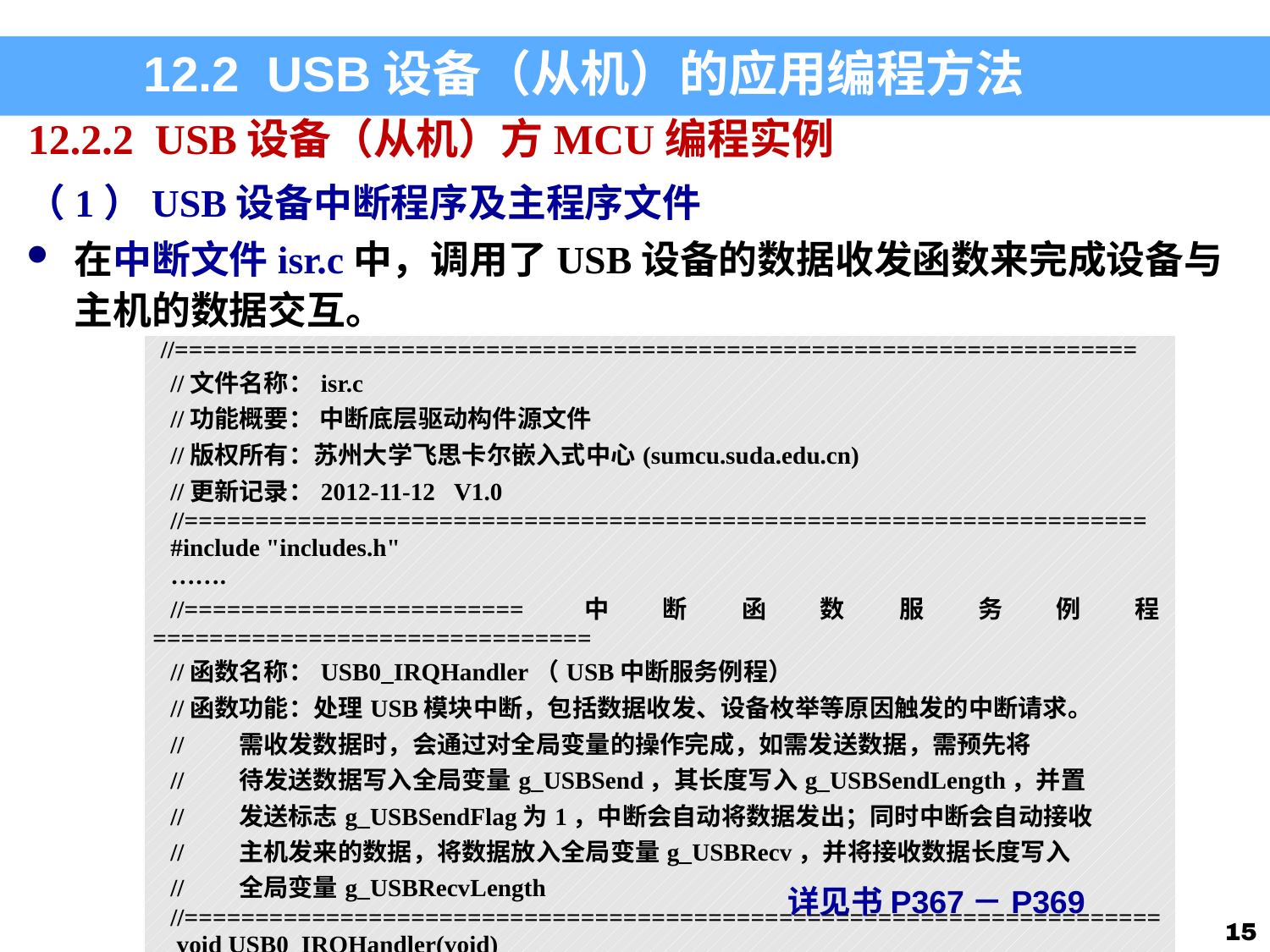

12.2  USB设备（从机）的应用编程方法
12.2.2  USB设备（从机）方MCU编程实例
（1）USB设备中断程序及主程序文件
在中断文件isr.c中，调用了USB设备的数据收发函数来完成设备与主机的数据交互。
| //==================================================================== //文件名称：isr.c //功能概要： 中断底层驱动构件源文件 //版权所有：苏州大学飞思卡尔嵌入式中心(sumcu.suda.edu.cn) //更新记录：2012-11-12 V1.0 //==================================================================== #include "includes.h" …….  //========================中断函数服务例程=============================== //函数名称：USB0\_IRQHandler（USB中断服务例程） //函数功能：处理USB模块中断，包括数据收发、设备枚举等原因触发的中断请求。 // 需收发数据时，会通过对全局变量的操作完成，如需发送数据，需预先将 // 待发送数据写入全局变量g\_USBSend，其长度写入g\_USBSendLength，并置 // 发送标志g\_USBSendFlag为1，中断会自动将数据发出；同时中断会自动接收 // 主机发来的数据，将数据放入全局变量g\_USBRecv，并将接收数据长度写入 // 全局变量g\_USBRecvLength //=====================================================================  void USB0\_IRQHandler(void) { …….. |
| --- |

详见书P367－P369
15